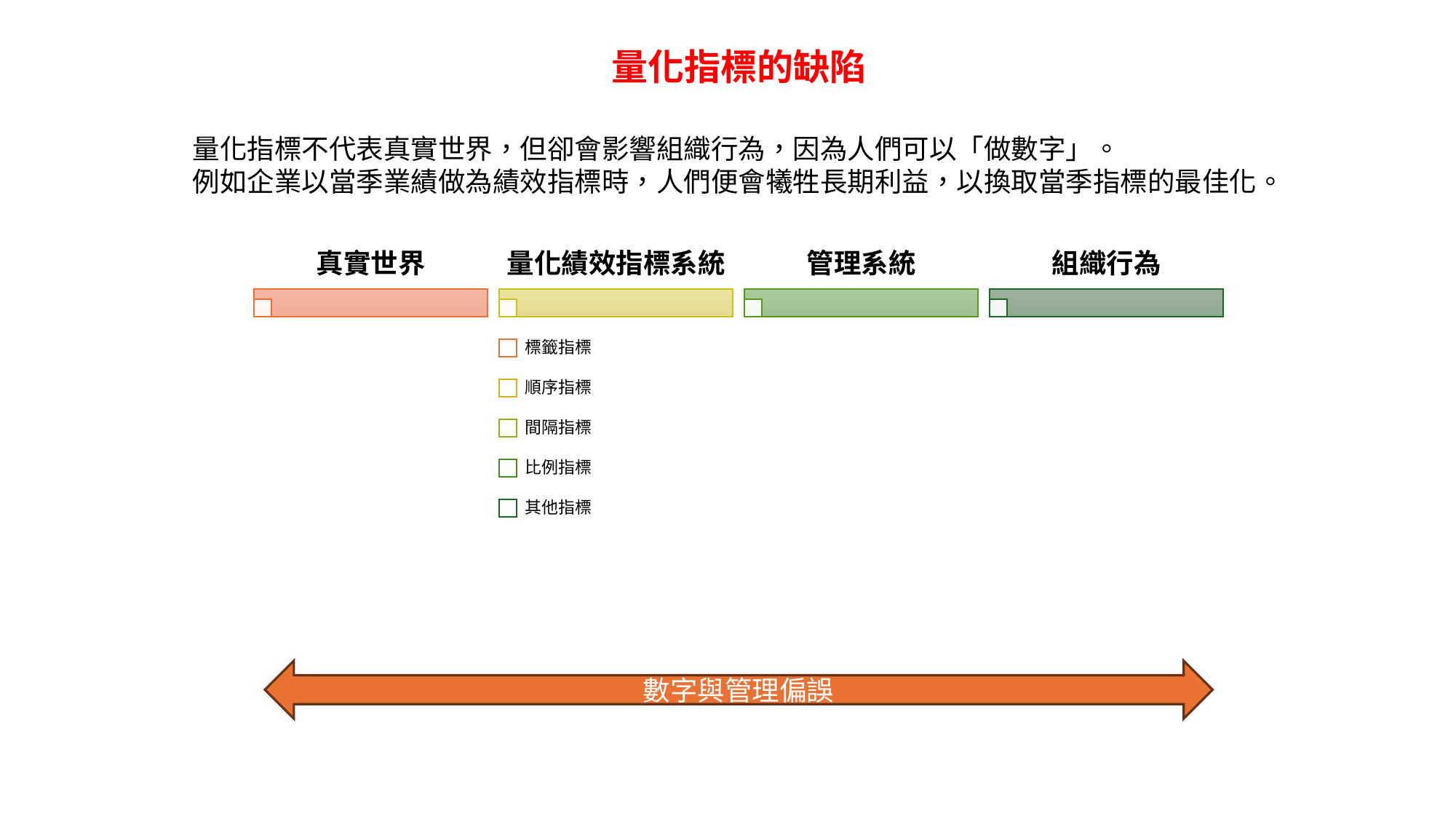

量化指標的缺陷

量化指標不代表真實世界，但卻會影響組織行為，因為人們可以「做數字」。
例如企業以當季業績做為績效指標時，人們便會犧牲長期利益，以換取當季指標的最佳化。
真實世界
量化績效指標系統
標籤指標
順序指標
間隔指標
比例指標
其他指標
管理系統
組織行為
數字與管理偏誤